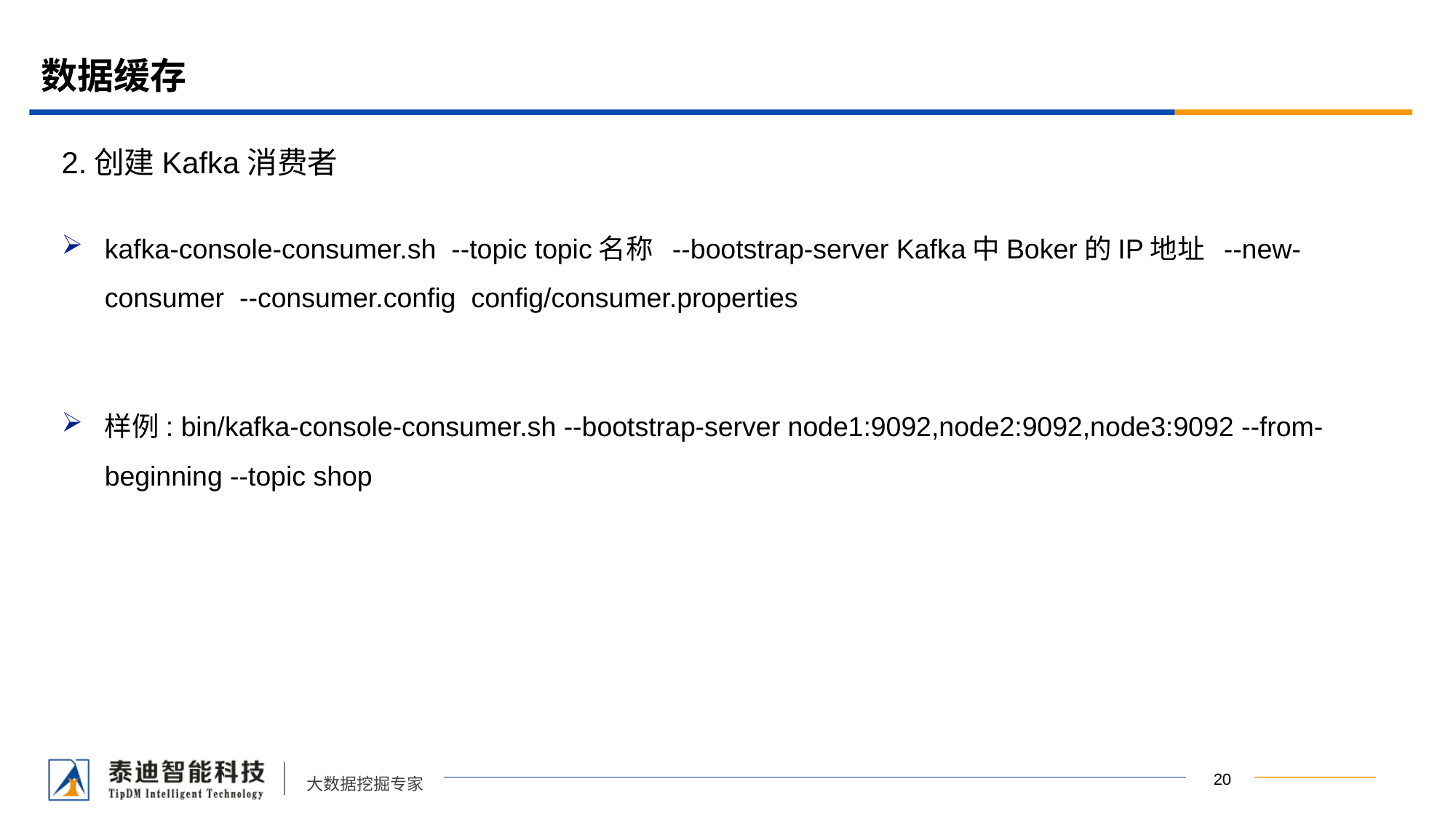

# 数据缓存
2.创建Kafka消费者
kafka-console-consumer.sh  --topic topic名称  --bootstrap-server Kafka中Boker的IP地址  --new-consumer  --consumer.config  config/consumer.properties

样例: bin/kafka-console-consumer.sh --bootstrap-server node1:9092,node2:9092,node3:9092 --from-beginning --topic shop